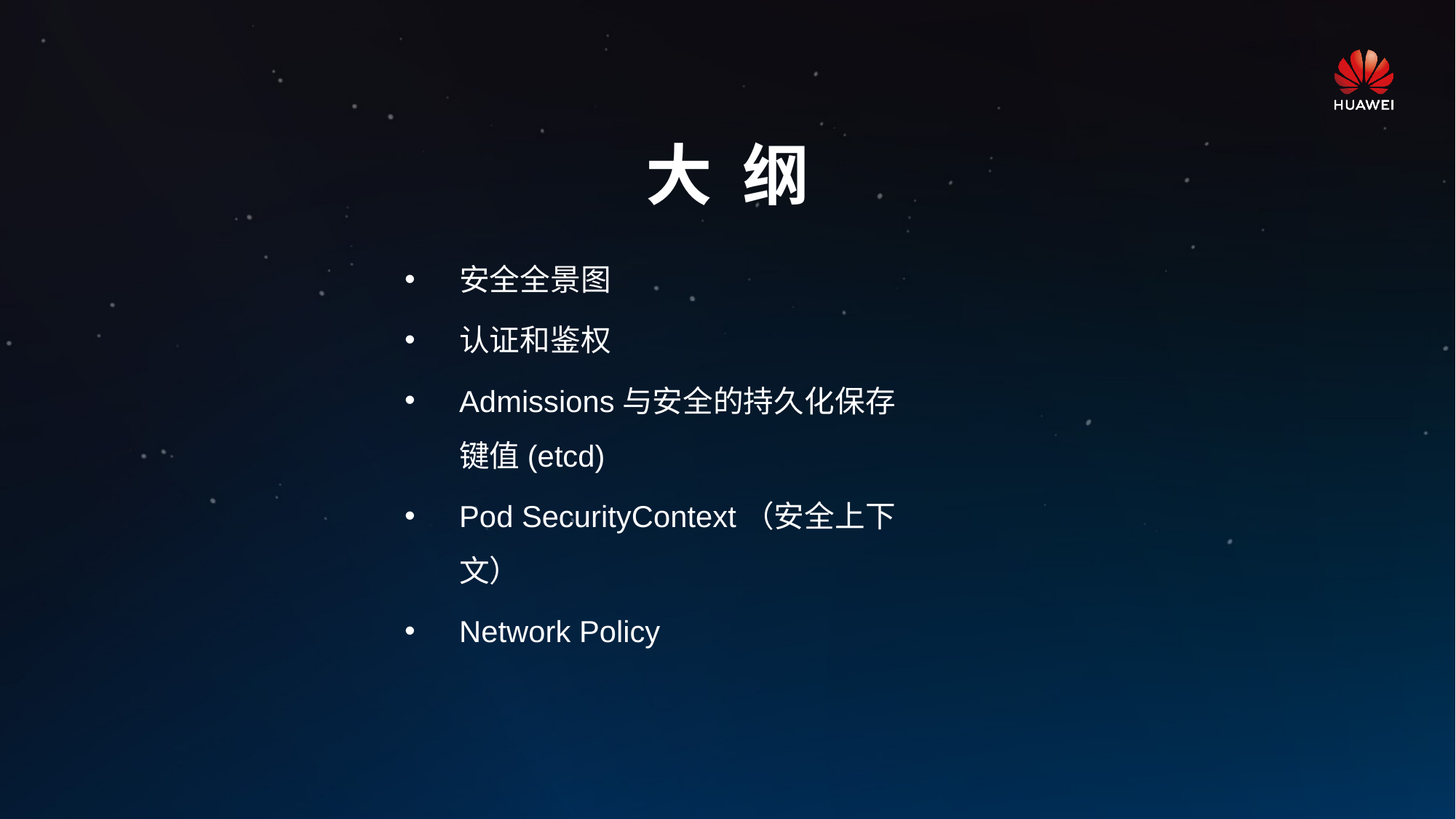

# 大  纲
安全全景图
认证和鉴权
Admissions与安全的持久化保存键值(etcd)
Pod SecurityContext（安全上下文）
Network Policy